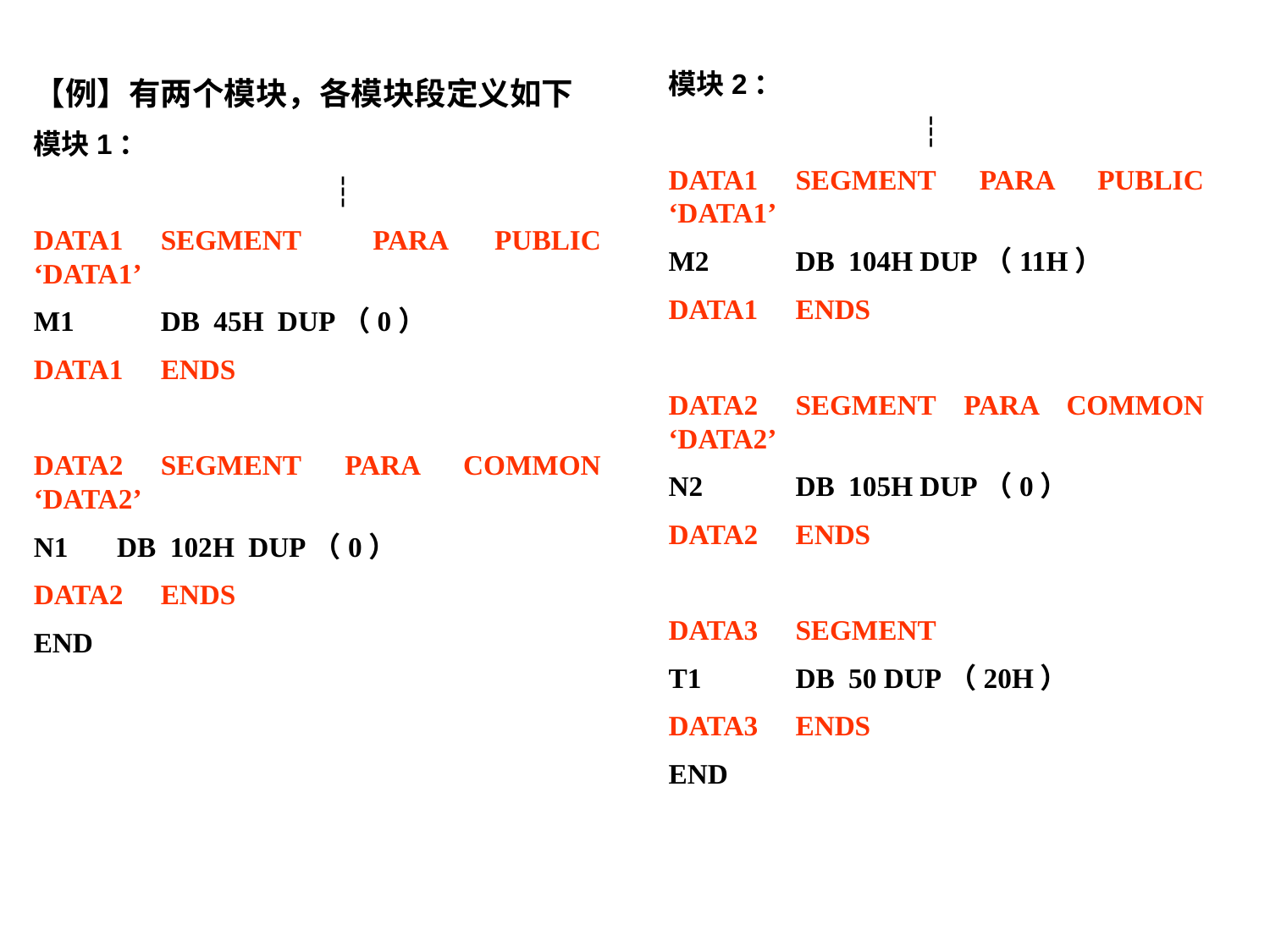

模块2：
		┆
DATA1	SEGMENT  PARA  PUBLIC ‘DATA1’
M2	DB  104H DUP（11H）
DATA1	ENDS

DATA2	SEGMENT  PARA  COMMON ‘DATA2’
N2	DB  105H DUP（0）
DATA2	ENDS

DATA3	SEGMENT
T1	DB  50 DUP（20H）
DATA3	ENDS
END
【例】有两个模块，各模块段定义如下
模块1：
		      ┆
DATA1	SEGMENT   PARA  PUBLIC ‘DATA1’
M1	DB  45H  DUP（0）
DATA1	ENDS

DATA2	SEGMENT  PARA  COMMON ‘DATA2’
N1       DB  102H  DUP（0）
DATA2	ENDS
END